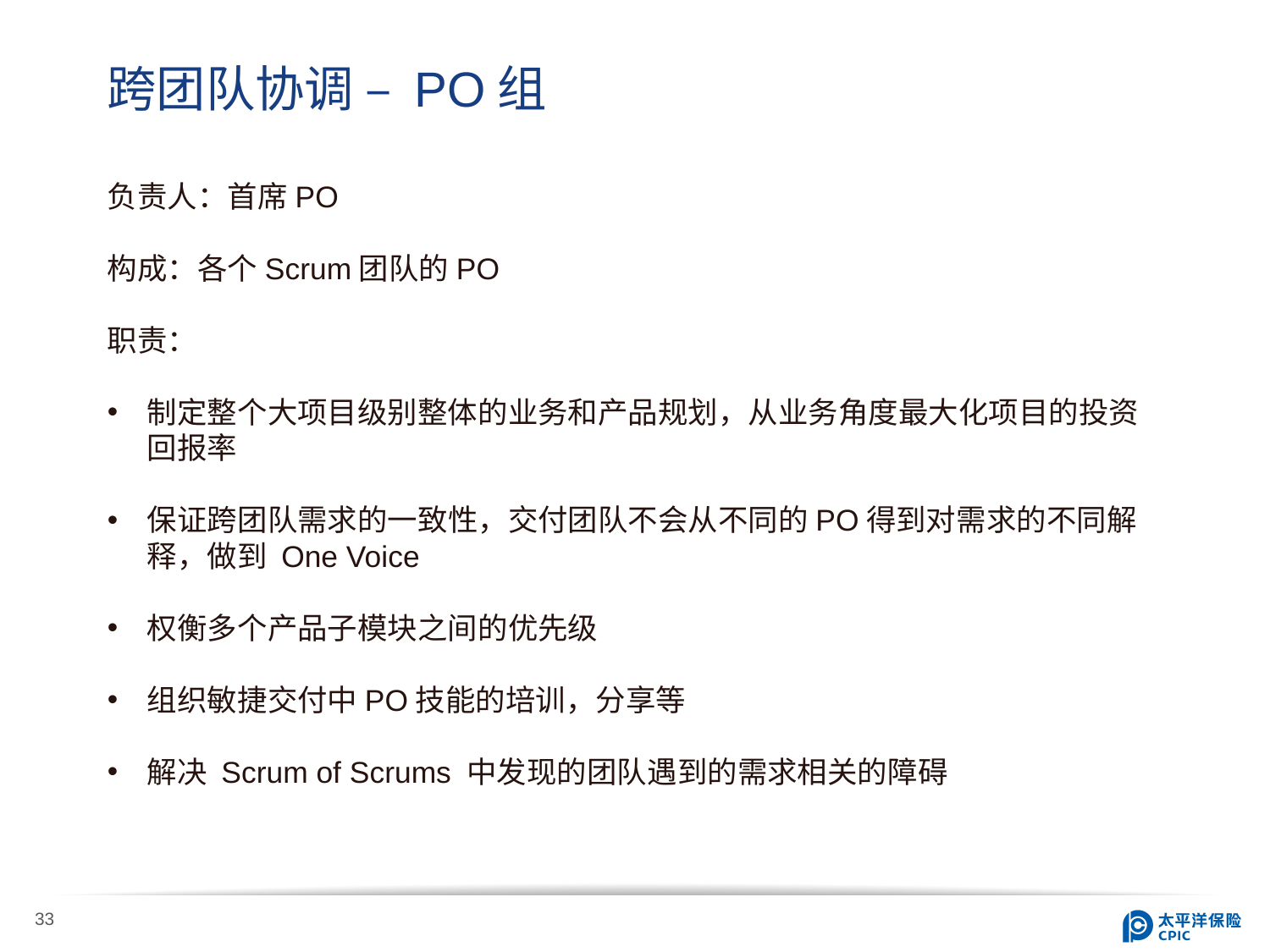

跨团队协调 – PO组
负责人：首席PO

构成：各个Scrum团队的PO

职责：

制定整个大项目级别整体的业务和产品规划，从业务角度最大化项目的投资回报率

保证跨团队需求的一致性，交付团队不会从不同的PO得到对需求的不同解释，做到 One Voice

权衡多个产品子模块之间的优先级

组织敏捷交付中PO技能的培训，分享等

解决 Scrum of Scrums 中发现的团队遇到的需求相关的障碍